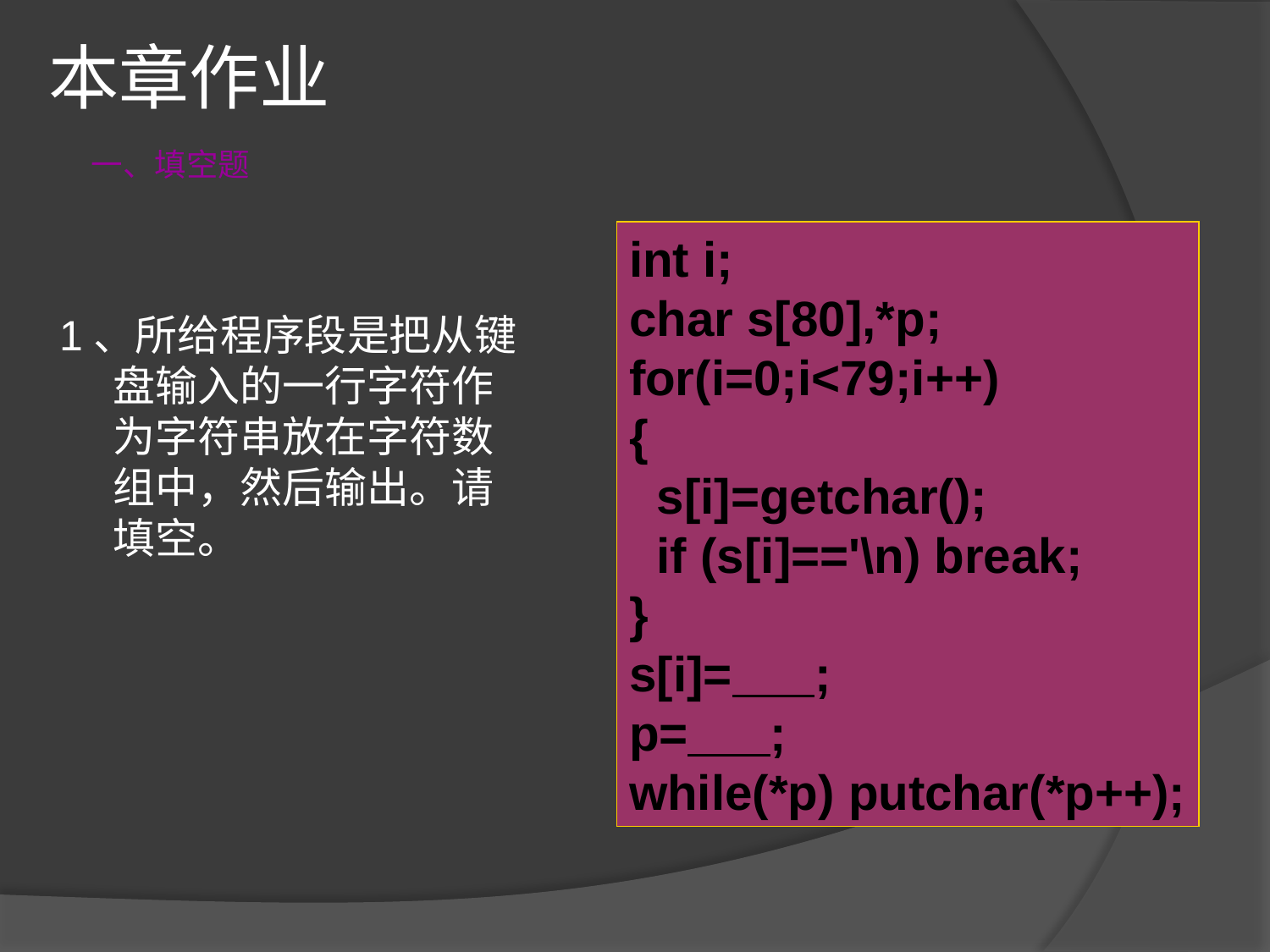

# 本章作业
一、填空题
int i;
char s[80],*p;
for(i=0;i<79;i++)
{
  s[i]=getchar();
  if (s[i]=='\n) break;
}
s[i]=      ;
p=      ;
while(*p) putchar(*p++);
1、所给程序段是把从键盘输入的一行字符作为字符串放在字符数组中，然后输出。请填空。